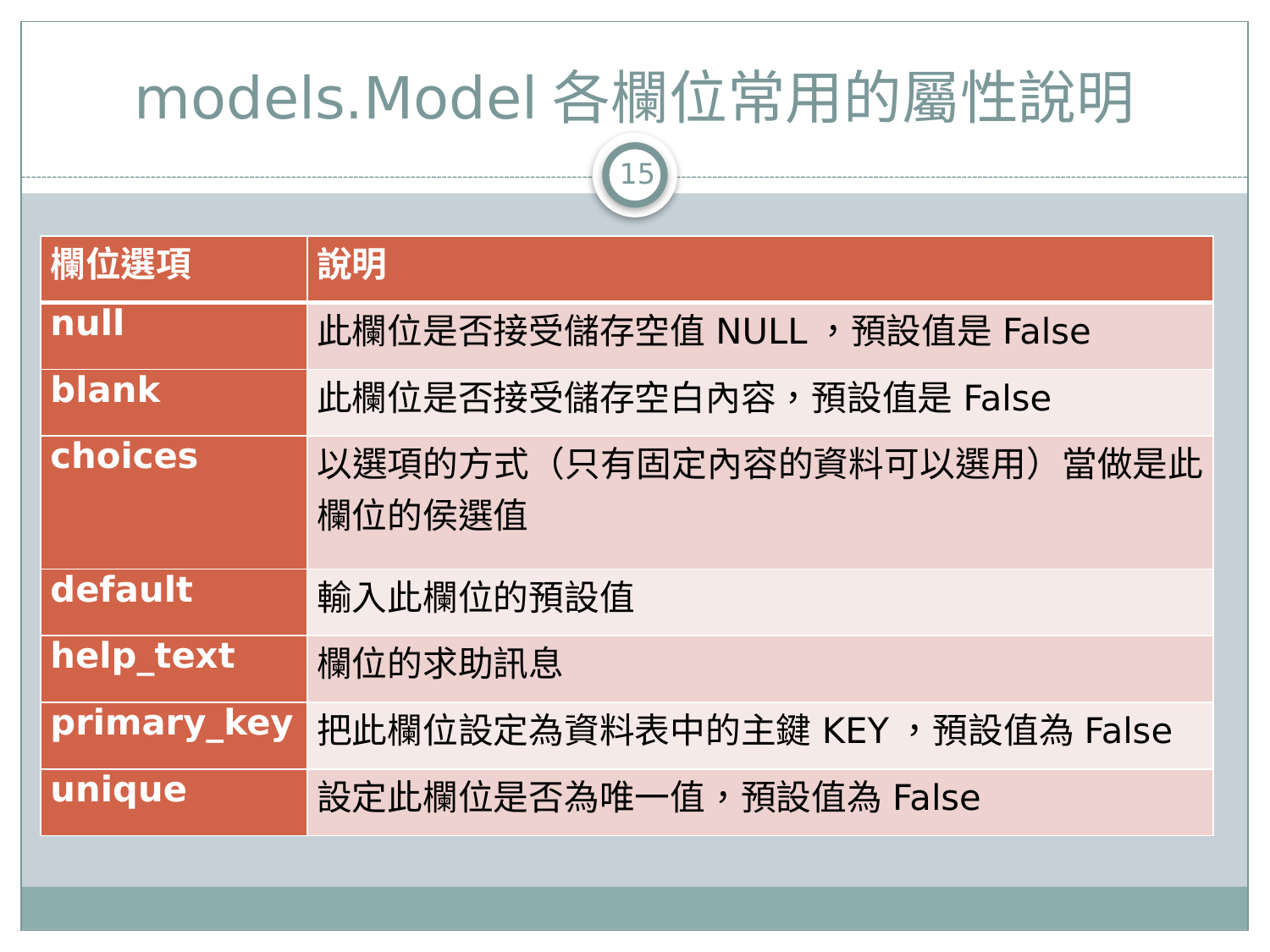

# models.Model各欄位常用的屬性說明
15
| 欄位選項 | 說明 |
| --- | --- |
| null | 此欄位是否接受儲存空值NULL，預設值是False |
| blank | 此欄位是否接受儲存空白內容，預設值是False |
| choices | 以選項的方式（只有固定內容的資料可以選用）當做是此欄位的侯選值 |
| default | 輸入此欄位的預設值 |
| help\_text | 欄位的求助訊息 |
| primary\_key | 把此欄位設定為資料表中的主鍵KEY，預設值為False |
| unique | 設定此欄位是否為唯一值，預設值為False |